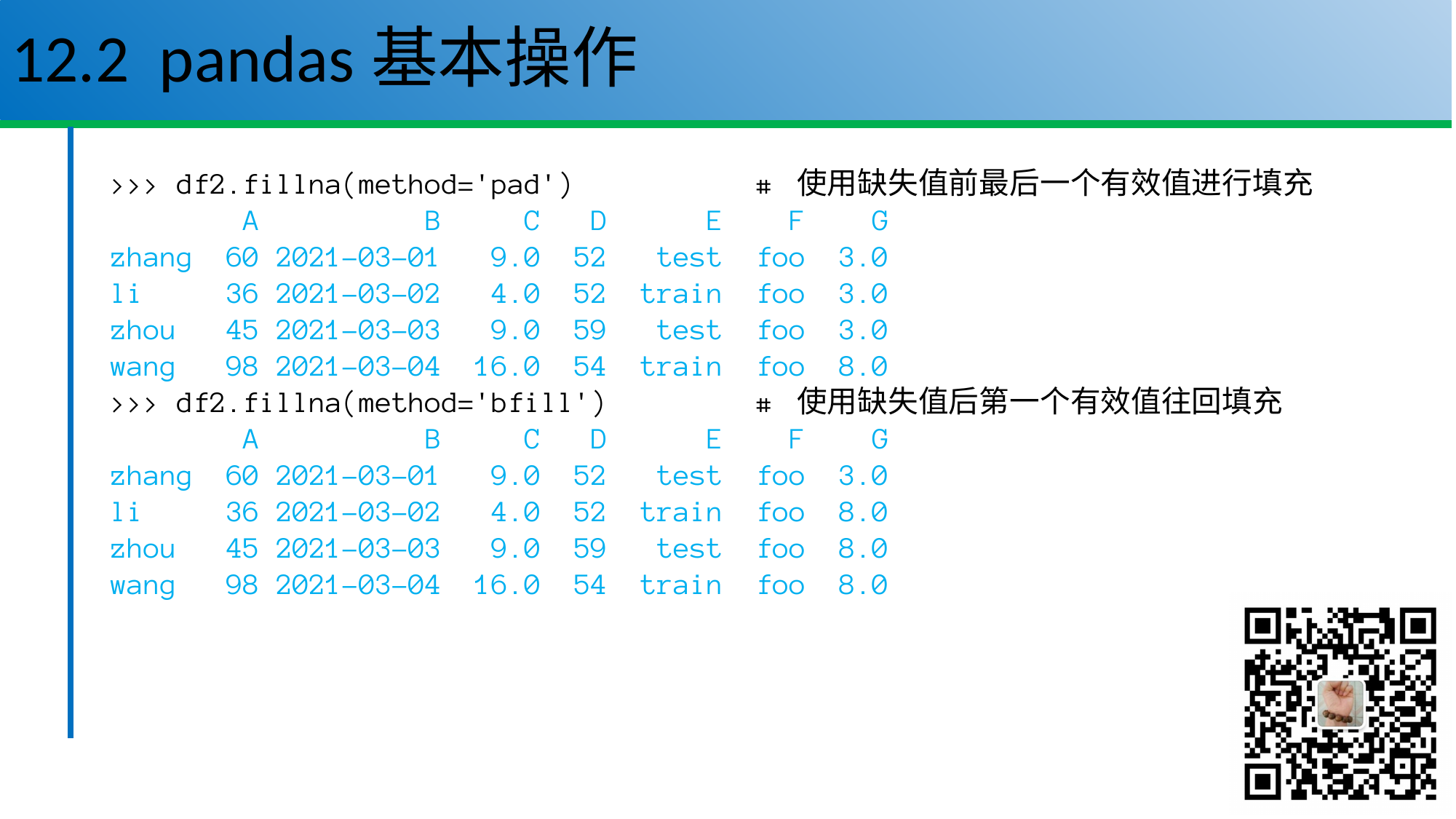

# 12.2  pandas基本操作
>>> df2.fillna(method='pad')           # 使用缺失值前最后一个有效值进行填充
        A          B     C   D      E    F    G
zhang  60 2021-03-01   9.0  52   test  foo  3.0
li     36 2021-03-02   4.0  52  train  foo  3.0
zhou   45 2021-03-03   9.0  59   test  foo  3.0
wang   98 2021-03-04  16.0  54  train  foo  8.0
>>> df2.fillna(method='bfill')         # 使用缺失值后第一个有效值往回填充
        A          B     C   D      E    F    G
zhang  60 2021-03-01   9.0  52   test  foo  3.0
li     36 2021-03-02   4.0  52  train  foo  8.0
zhou   45 2021-03-03   9.0  59   test  foo  8.0
wang   98 2021-03-04  16.0  54  train  foo  8.0
67